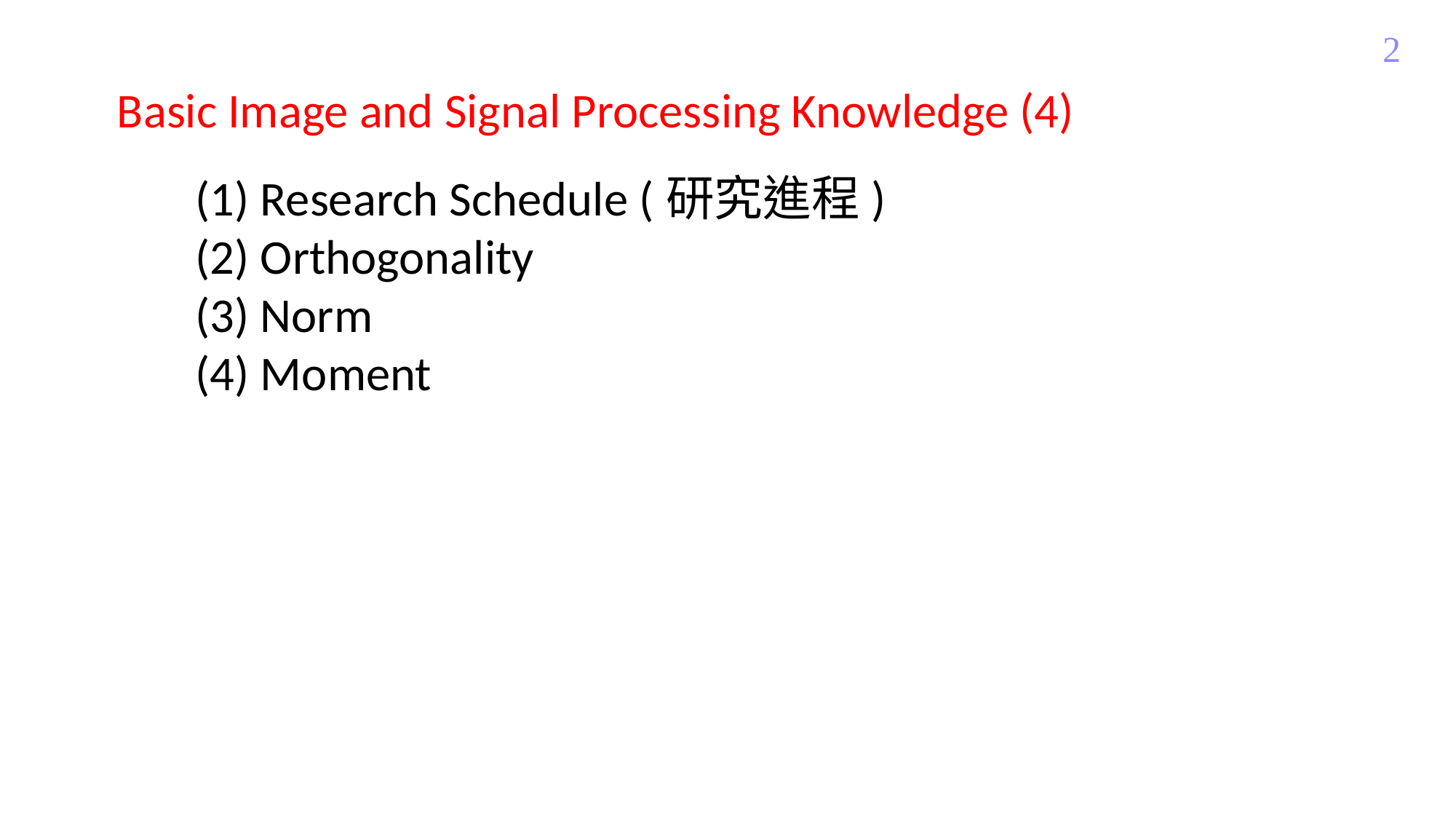

2
Basic Image and Signal Processing Knowledge (4)
(1) Research Schedule (研究進程)
(2) Orthogonality
(3) Norm
(4) Moment